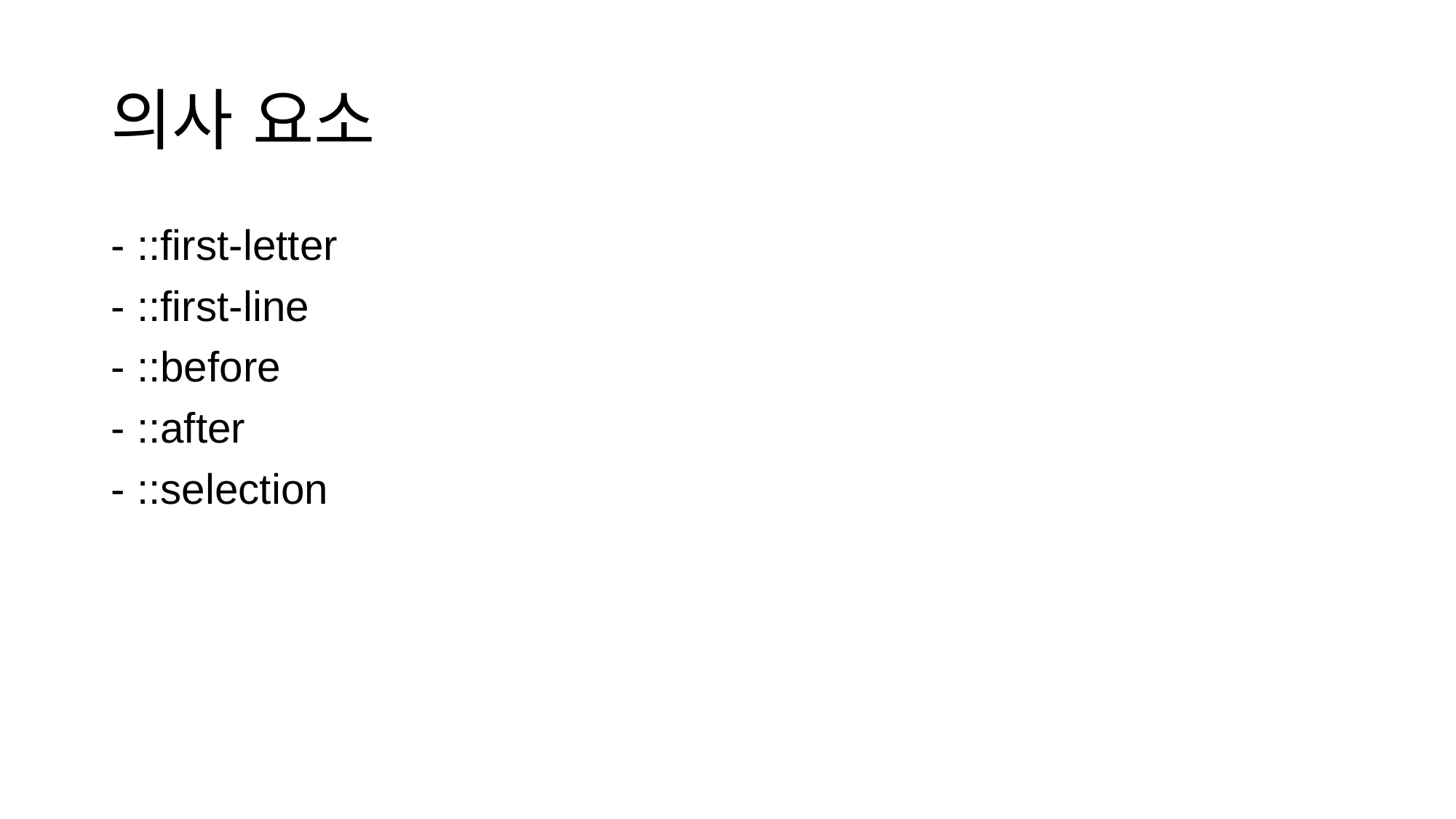

# 의사 요소
- ::first-letter
- ::first-line
- ::before
- ::after
- ::selection